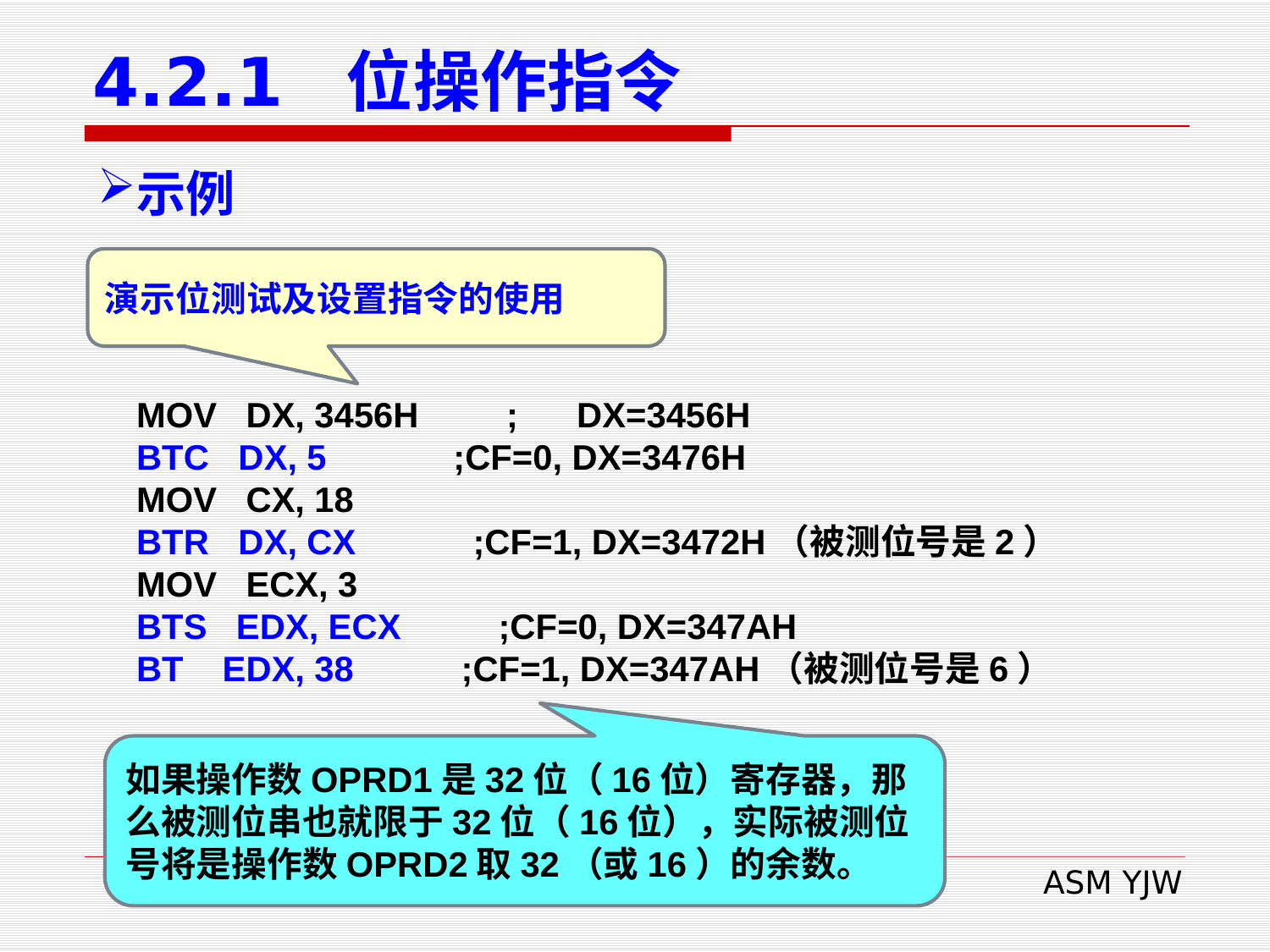

# 4.2.1  位操作指令
示例
演示位测试及设置指令的使用
    MOV   DX, 3456H         ;      DX=3456H
    BTC   DX, 5             ;CF=0, DX=3476H
    MOV   CX, 18
    BTR   DX, CX            ;CF=1, DX=3472H（被测位号是2）
    MOV   ECX, 3
    BTS   EDX, ECX          ;CF=0, DX=347AH
    BT    EDX, 38           ;CF=1, DX=347AH（被测位号是6）
如果操作数OPRD1是32位（16位）寄存器，那么被测位串也就限于32位（16位），实际被测位号将是操作数OPRD2取32（或16）的余数。